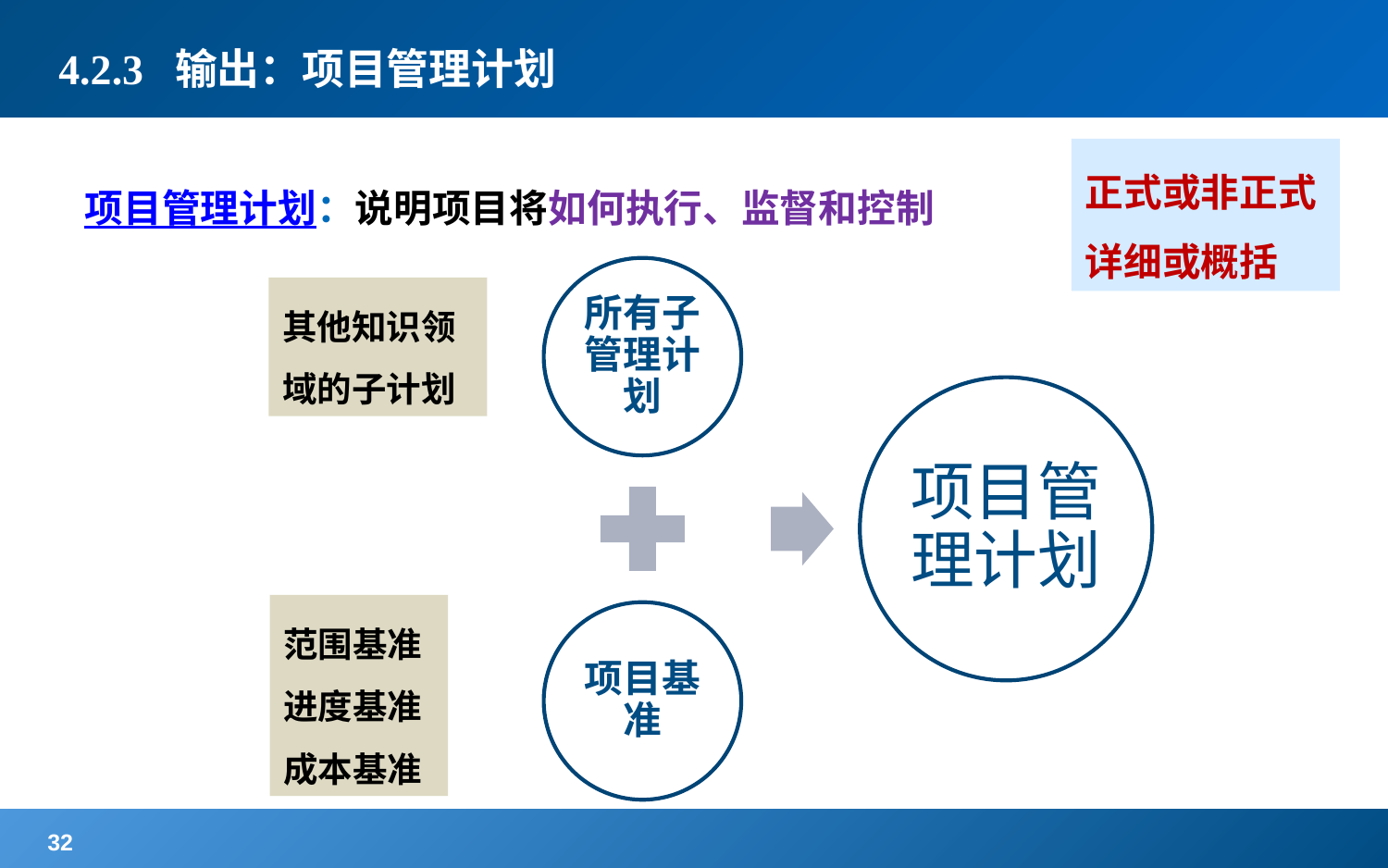

# 4.2.3  输出：项目管理计划
正式或非正式
详细或概括
项目管理计划：说明项目将如何执行、监督和控制

所有子管理计划

项目基准

项目管理计划
其他知识领域的子计划
范围基准
进度基准
成本基准